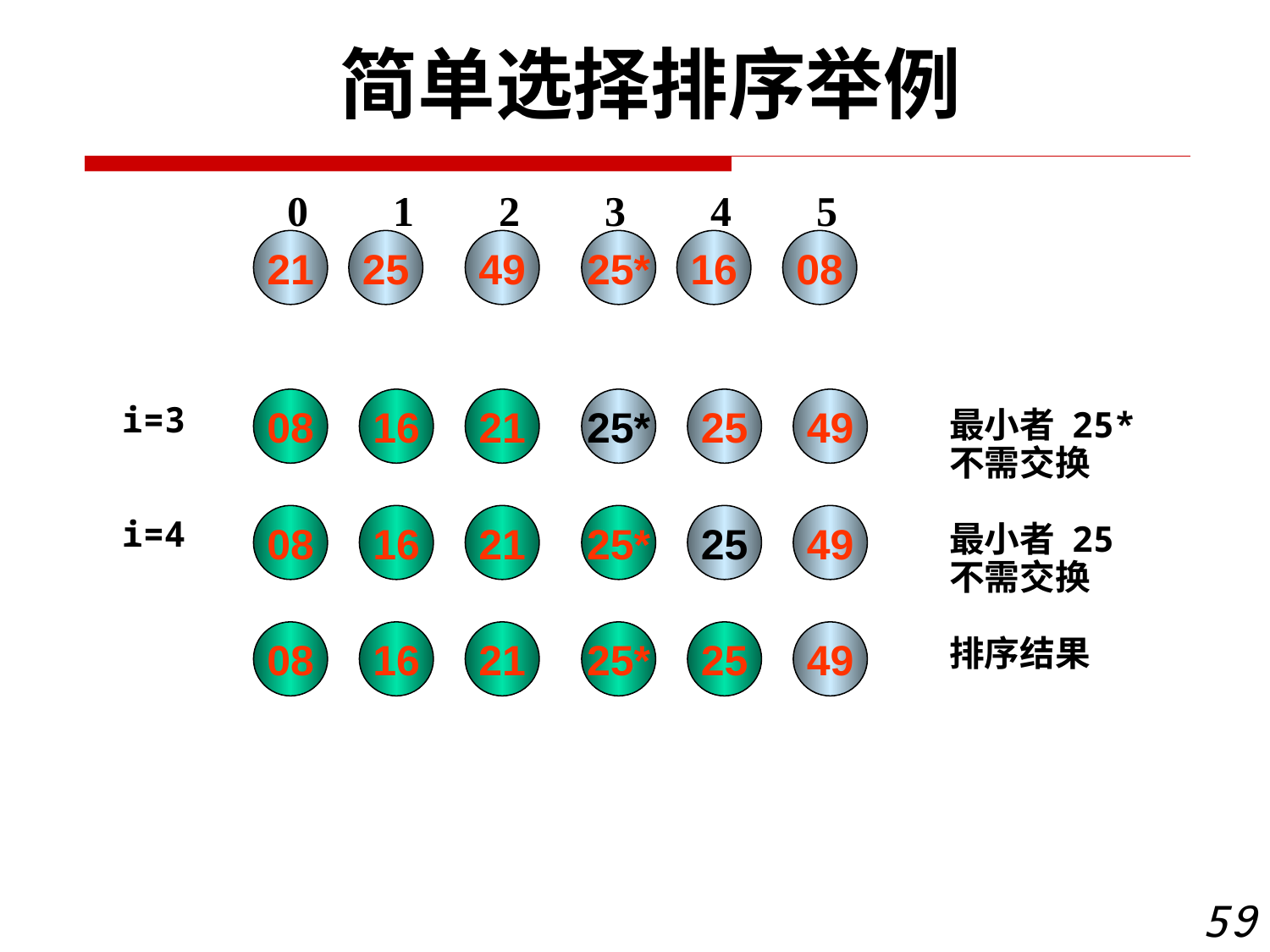

简单选择排序举例
0        1        2        3        4        5
21
25
49
25*
16
08
08
16
21
25*
25
49
i=3

i=4

最小者 25*
不需交换

最小者 25
不需交换

排序结果
08
16
21
25*
25
49
08
16
21
25*
25
49
59